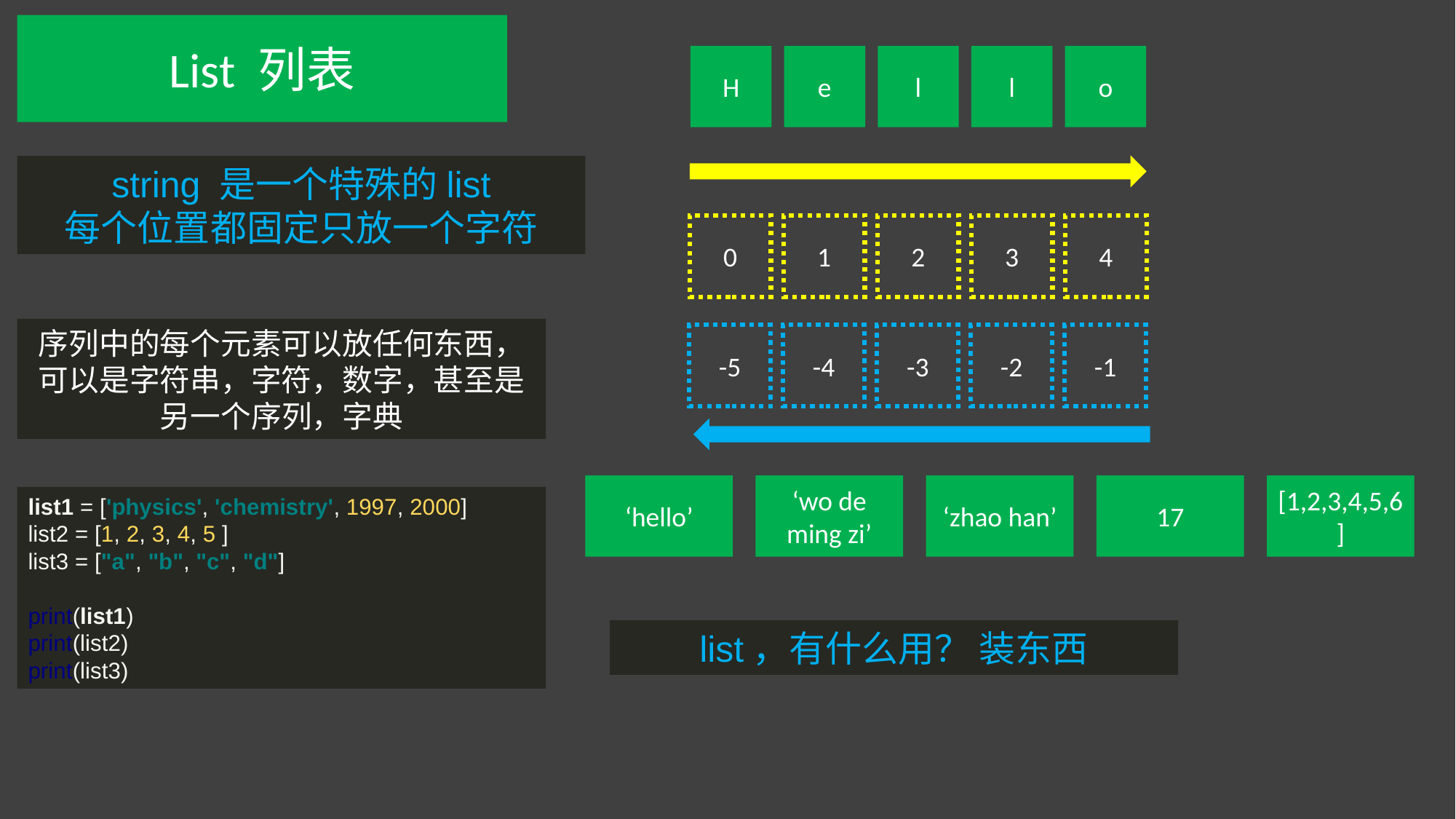

List 列表
H
e
l
l
o
string 是一个特殊的list
每个位置都固定只放一个字符

0
1
2
3
4
-5
-4
-3
-2
-1

序列中的每个元素可以放任何东西，可以是字符串，字符，数字，甚至是另一个序列，字典
‘hello’
‘wo de ming zi’
‘zhao han’
17
[1,2,3,4,5,6]
list1 = ['physics', 'chemistry', 1997, 2000]
list2 = [1, 2, 3, 4, 5 ]
list3 = ["a", "b", "c", "d"]
print(list1)
print(list2)
print(list3)
list，有什么用？ 装东西